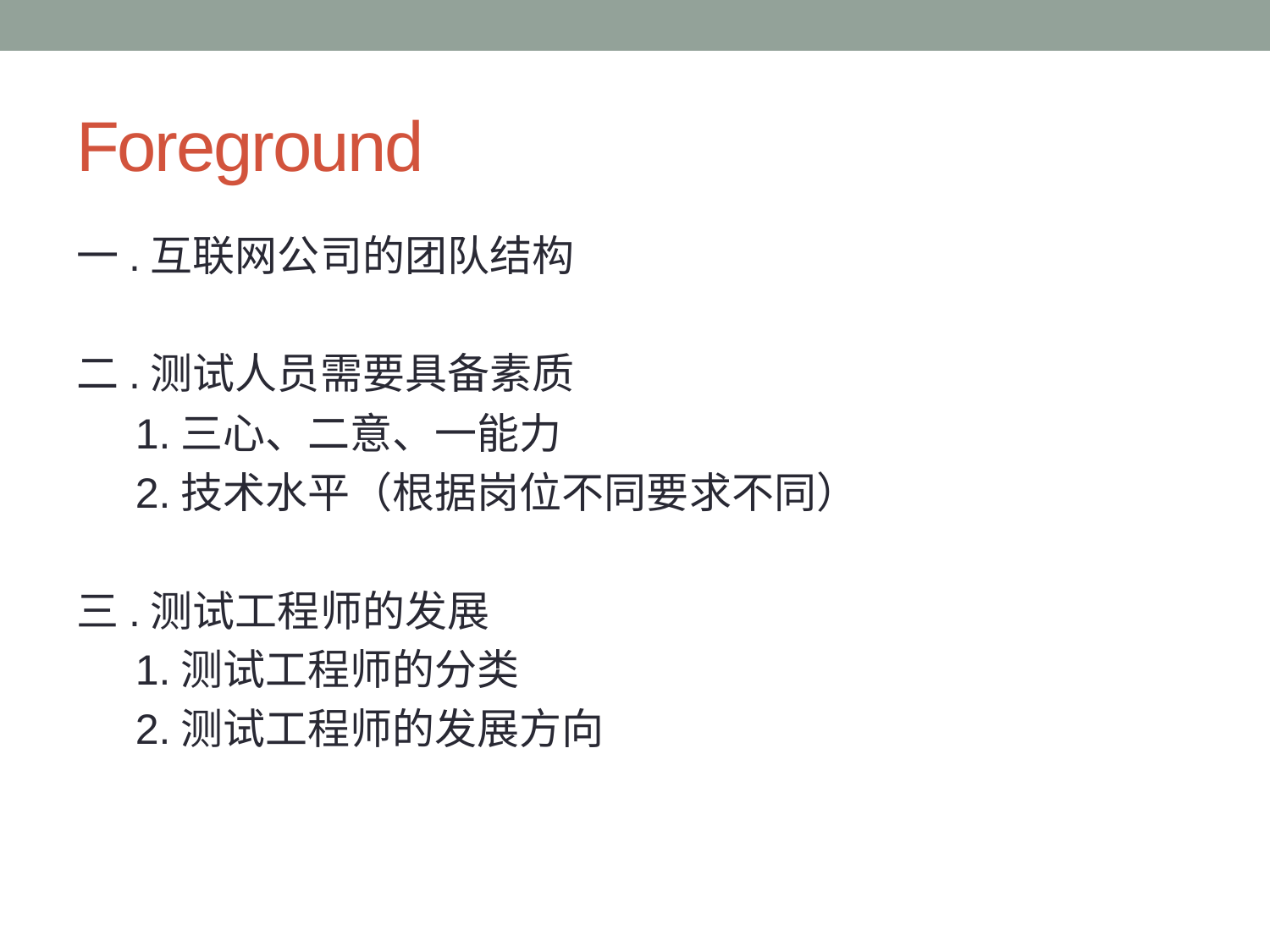

# Foreground
一.互联网公司的团队结构

二.测试人员需要具备素质
     1.三心、二意、一能力
     2.技术水平（根据岗位不同要求不同）

三.测试工程师的发展
     1.测试工程师的分类
     2.测试工程师的发展方向